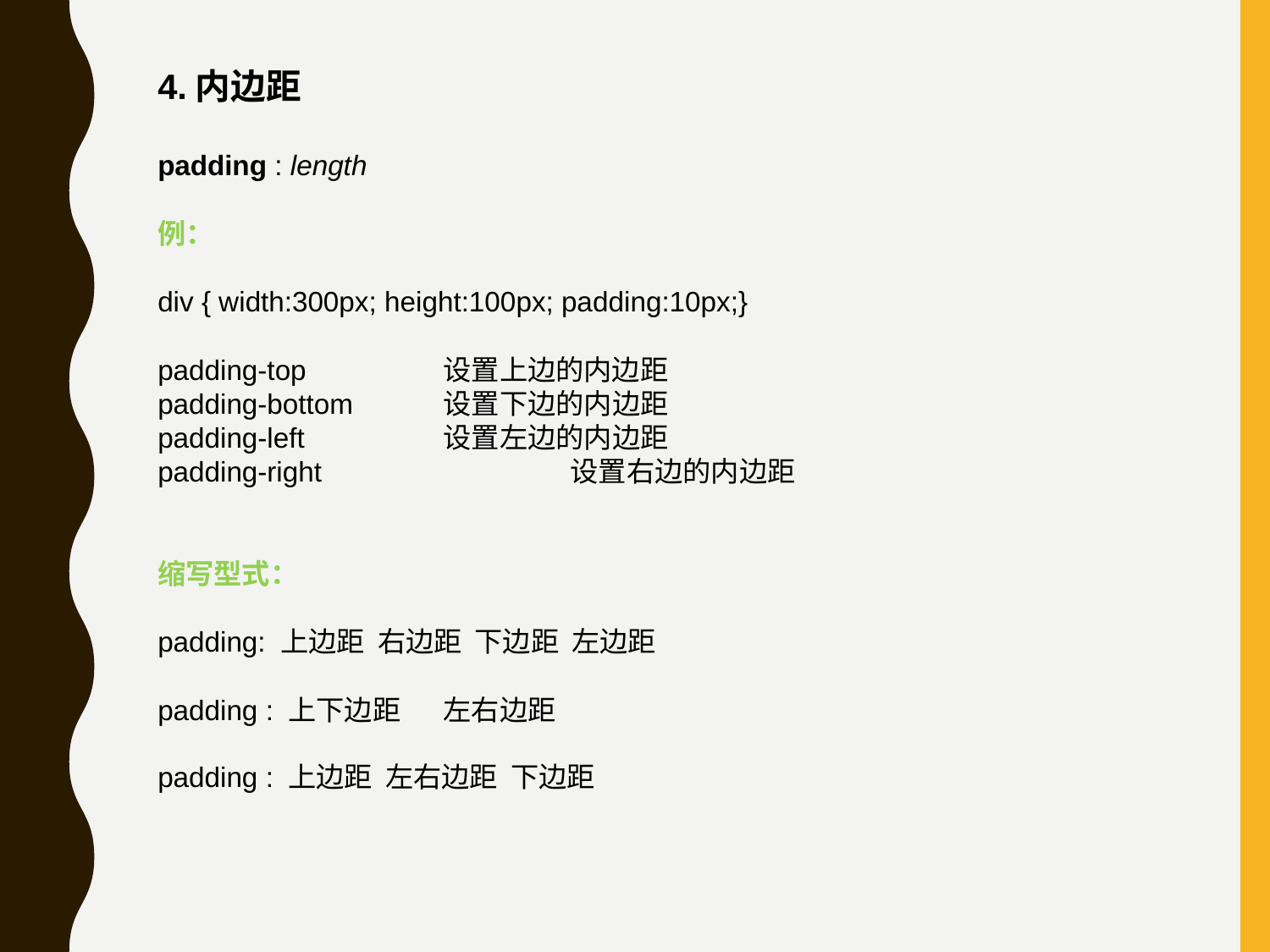

4.内边距

padding : length

例：

div { width:300px; height:100px; padding:10px;}

padding-top 		设置上边的内边距
padding-bottom 	设置下边的内边距
padding-left		设置左边的内边距
padding-right		设置右边的内边距

缩写型式：

padding: 上边距  右边距  下边距  左边距

padding : 上下边距	左右边距

padding : 上边距  左右边距  下边距